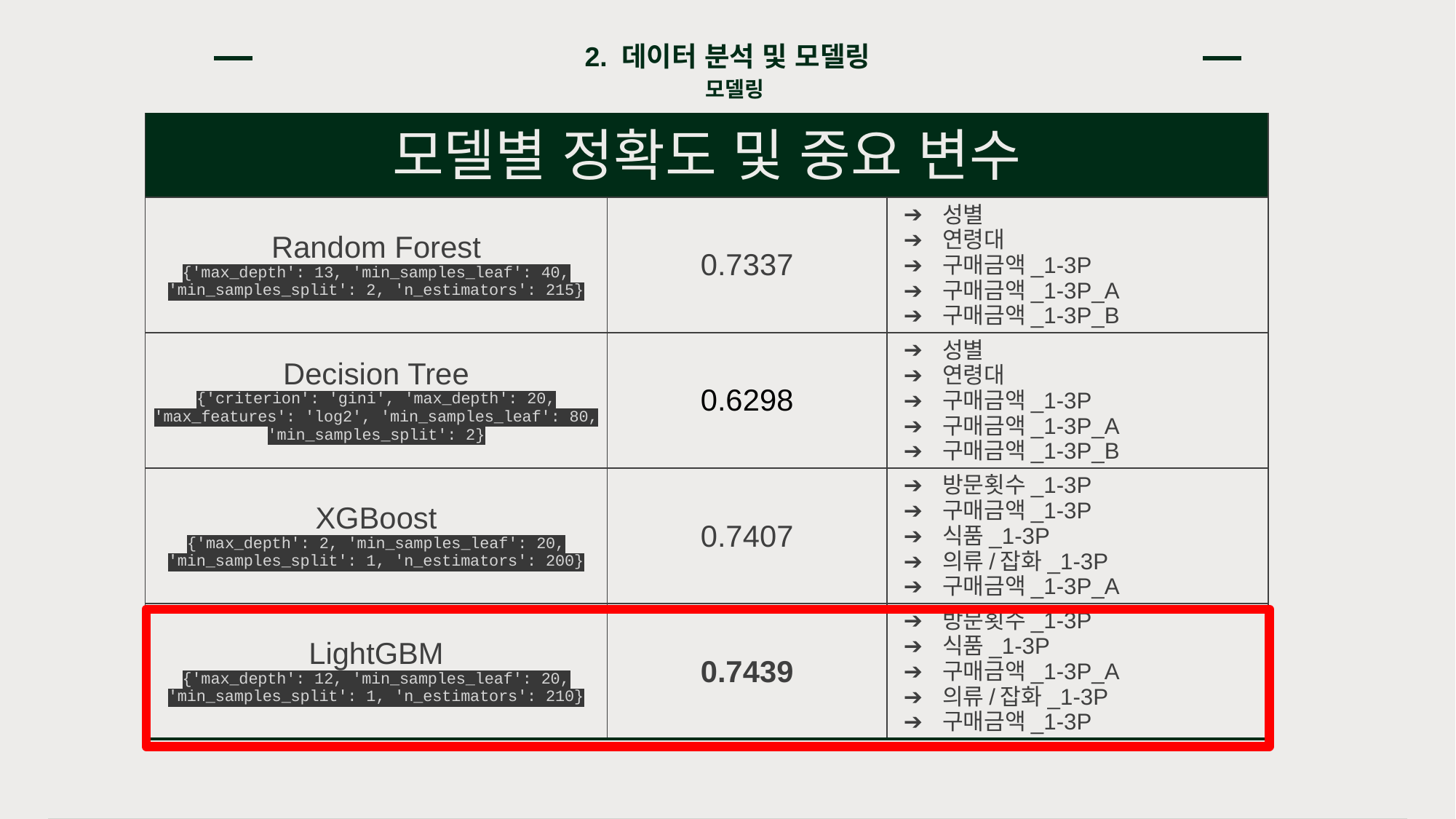

2. 데이터 분석 및 모델링
모델링
| 모델별 정확도 및 중요 변수 |  |  |
| --- | --- | --- |
| Random Forest {'max\_depth': 13, 'min\_samples\_leaf': 40, 'min\_samples\_split': 2, 'n\_estimators': 215} | 0.7337 | 성별 연령대 구매금액\_1-3P 구매금액\_1-3P\_A 구매금액\_1-3P\_B |
| Decision Tree {'criterion': 'gini', 'max\_depth': 20, 'max\_features': 'log2', 'min\_samples\_leaf': 80, 'min\_samples\_split': 2} | 0.6298 | 성별 연령대 구매금액\_1-3P 구매금액\_1-3P\_A 구매금액\_1-3P\_B |
| XGBoost {'max\_depth': 2, 'min\_samples\_leaf': 20, 'min\_samples\_split': 1, 'n\_estimators': 200} | 0.7407 | 방문횟수\_1-3P 구매금액\_1-3P 식품\_1-3P 의류/잡화\_1-3P 구매금액\_1-3P\_A |
| LightGBM {'max\_depth': 12, 'min\_samples\_leaf': 20, 'min\_samples\_split': 1, 'n\_estimators': 210} | 0.7439 | 방문횟수\_1-3P 식품\_1-3P 구매금액\_1-3P\_A 의류/잡화\_1-3P 구매금액\_1-3P |